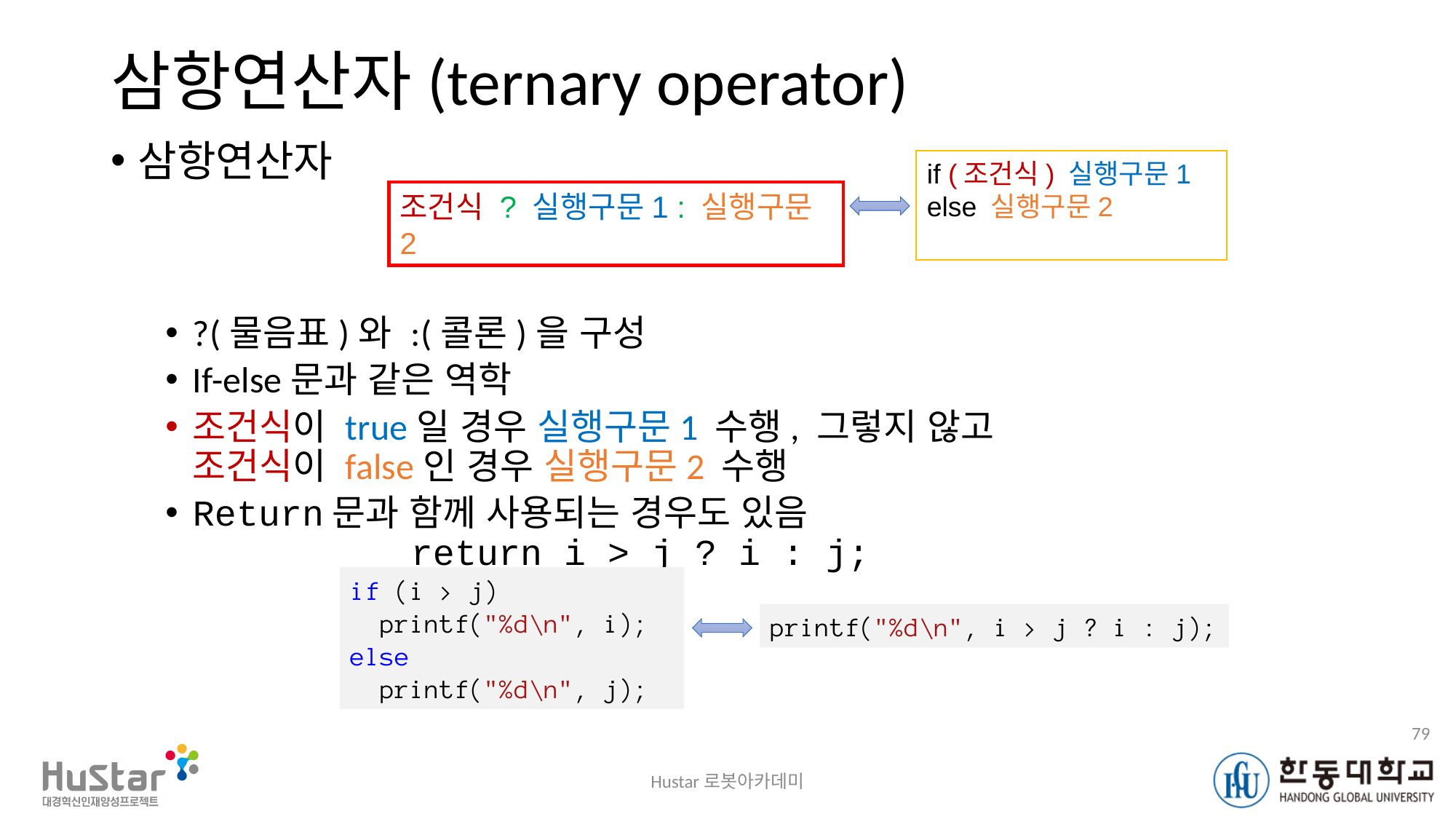

# 삼항연산자(ternary operator)
삼항연산자

?(물음표)와 :(콜론)을 구성
If-else문과 같은 역학
조건식이 true일 경우 실행구문1 수행, 그렇지 않고
조건식이 false인 경우 실행구문2 수행
Return문과 함께 사용되는 경우도 있음
		return i > j ? i : j;
if (조건식) 실행구문1
else 실행구문2

조건식 ? 실행구문1 : 실행구문2

if (i > j)
  printf("%d\n", i);
else
  printf("%d\n", j);
printf("%d\n", i > j ? i : j);

79
Hustar로봇아카데미